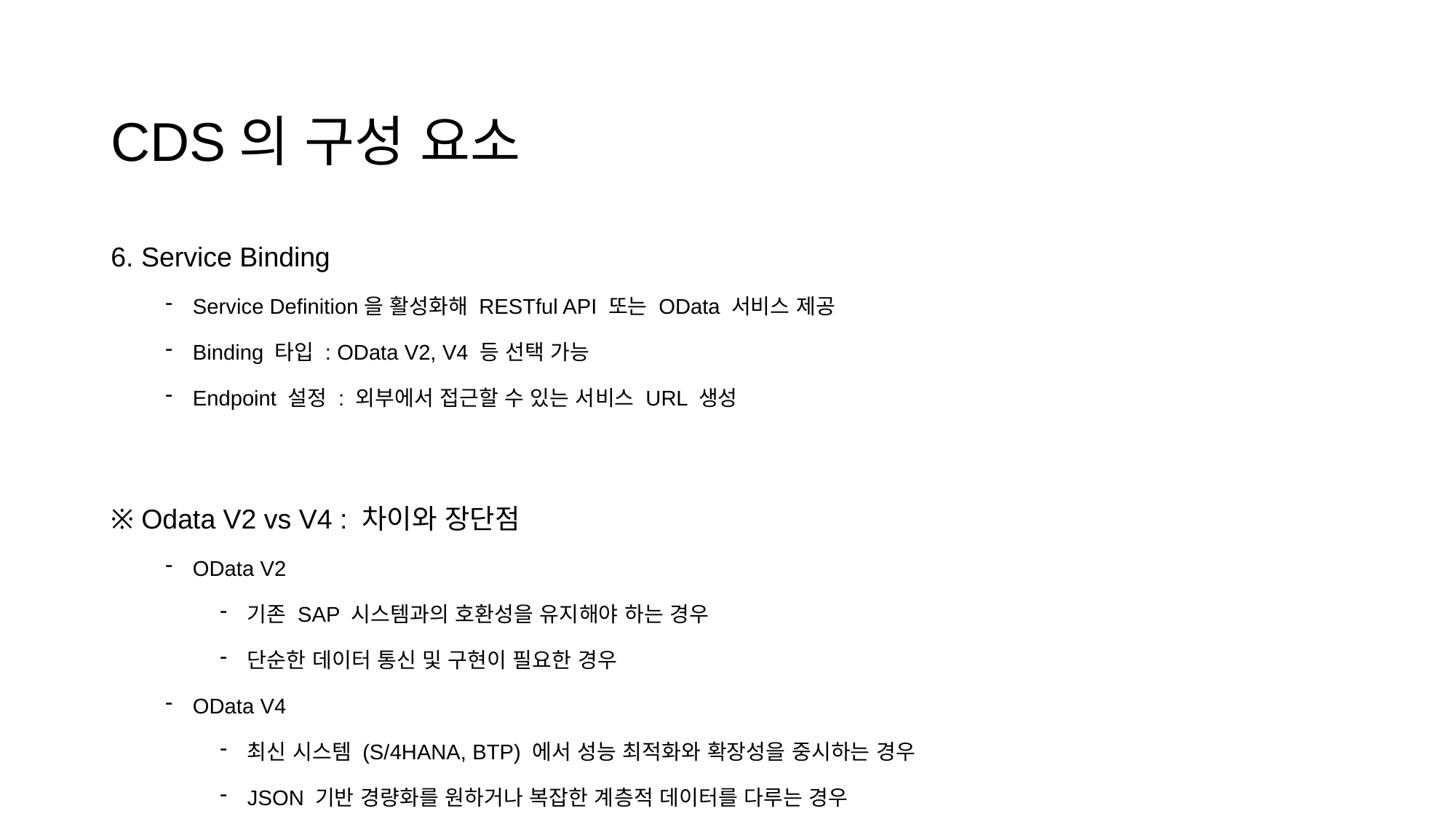

# CDS의 구성 요소
6. Service Binding
Service Definition을 활성화해 RESTful API 또는 OData 서비스 제공
Binding 타입 : OData V2, V4 등 선택 가능
Endpoint 설정 : 외부에서 접근할 수 있는 서비스 URL 생성

※ Odata V2 vs V4 : 차이와 장단점
OData V2
기존 SAP 시스템과의 호환성을 유지해야 하는 경우
단순한 데이터 통신 및 구현이 필요한 경우
OData V4
최신 시스템 (S/4HANA, BTP) 에서 성능 최적화와 확장성을 중시하는 경우
JSON 기반 경량화를 원하거나 복잡한 계층적 데이터를 다루는 경우